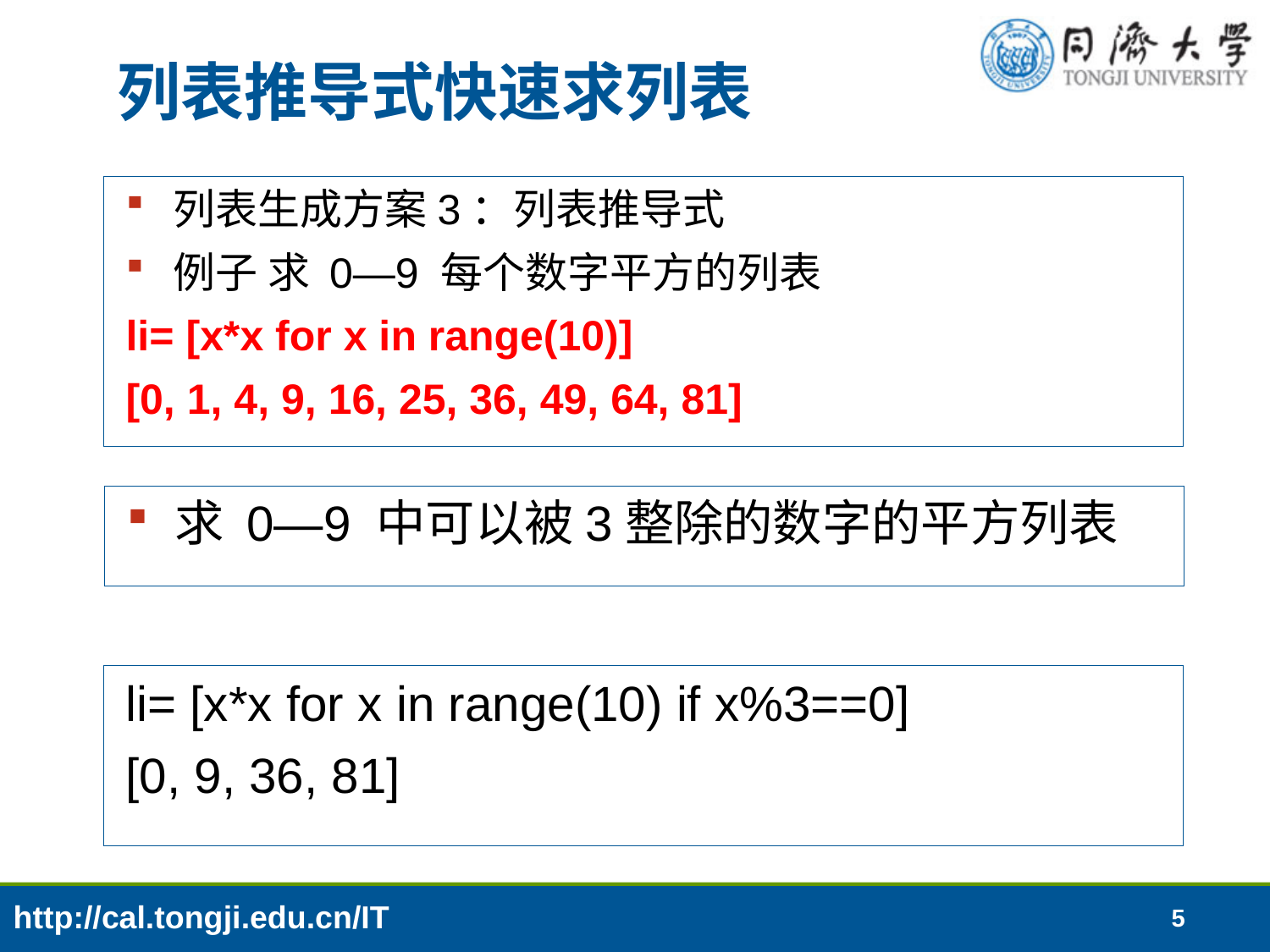

# 列表推导式快速求列表
列表生成方案3：列表推导式
例子 求 0—9 每个数字平方的列表
li= [x*x for x in range(10)]
[0, 1, 4, 9, 16, 25, 36, 49, 64, 81]

求 0—9 中可以被3整除的数字的平方列表
li= [x*x for x in range(10) if x%3==0]
[0, 9, 36, 81]